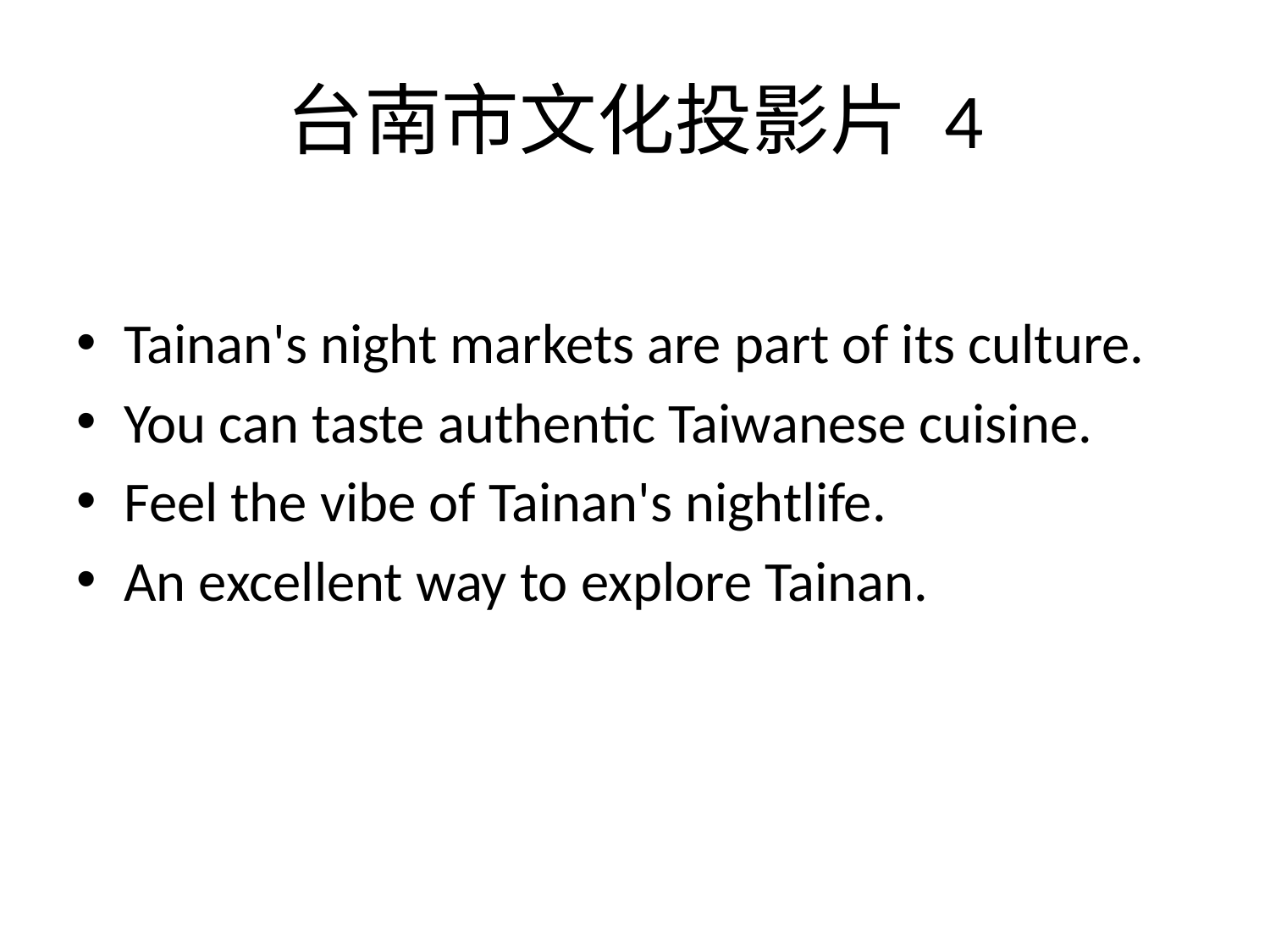

# 台南市文化投影片 4

Tainan's night markets are part of its culture.
You can taste authentic Taiwanese cuisine.
Feel the vibe of Tainan's nightlife.
An excellent way to explore Tainan.